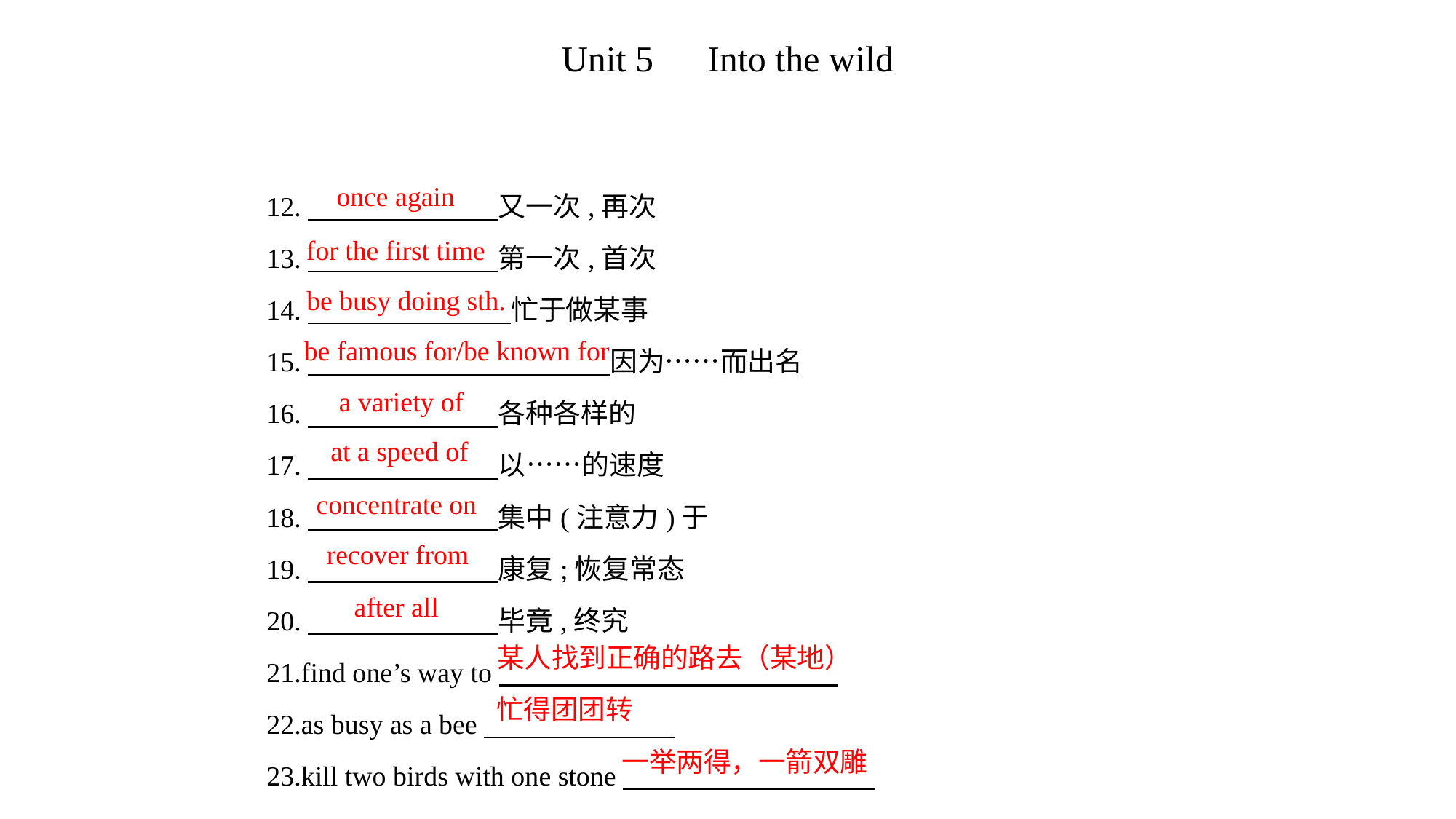

12.　　　　　　    又一次,再次
13.　　　　　　    第一次,首次
14.　  　　　　　    忙于做某事
15.　                  　　　　　    因为……而出名
16.　　　　　　    各种各样的
17.　　　　　　    以……的速度
18.　　　　　　    集中(注意力)于
19.　　　　　　    康复;恢复常态
20.　　　　　　    毕竟,终究
21.find one’s way to
22.as busy as a bee
23.kill two birds with one stone
once again
for the first time
be busy doing sth.
be famous for/be known for
a variety of
at a speed of
concentrate on
recover from
after all
某人找到正确的路去（某地）
忙得团团转
一举两得，一箭双雕